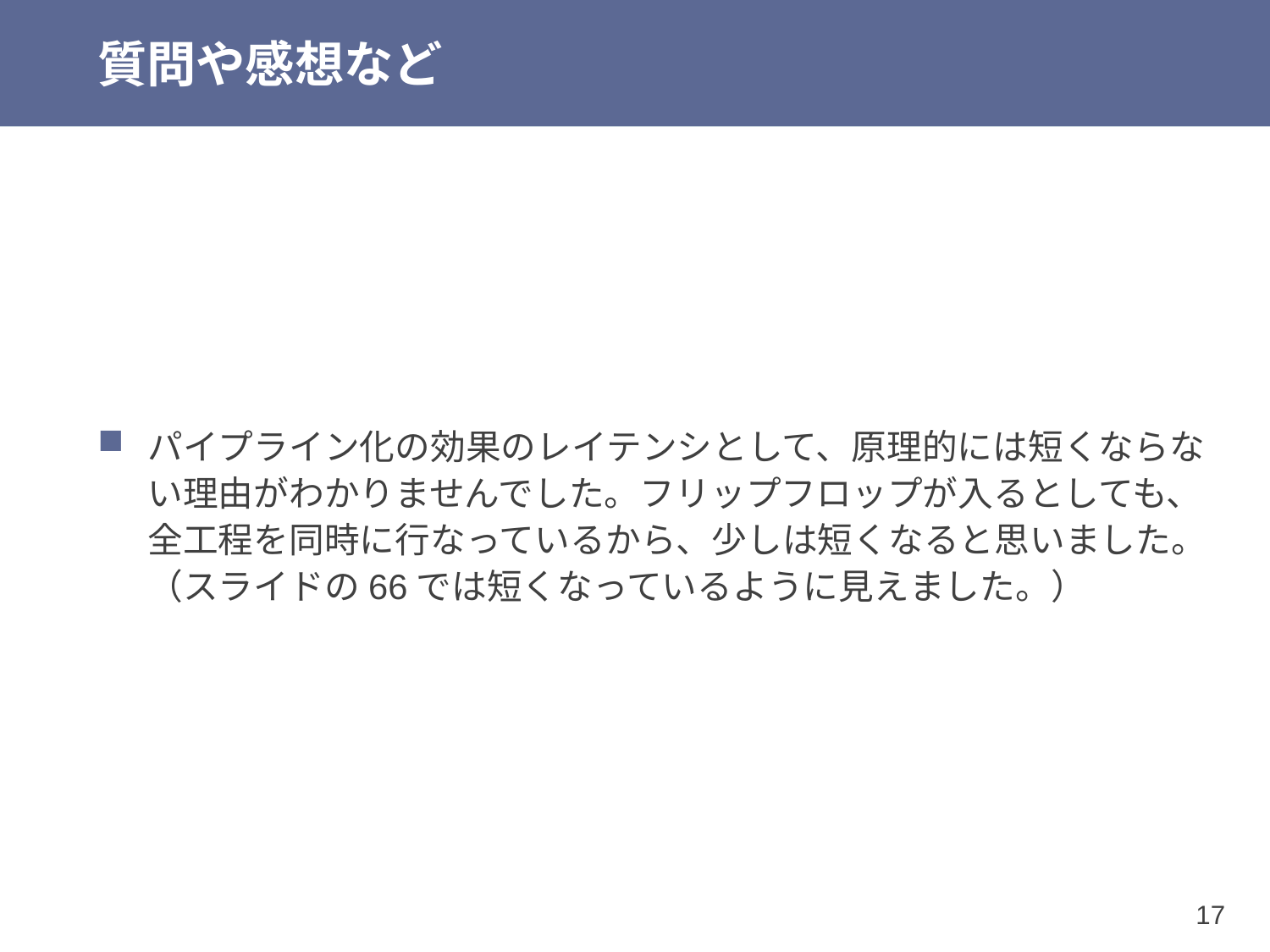

# 質問や感想など
パイプライン化の効果のレイテンシとして、原理的には短くならない理由がわかりませんでした。フリップフロップが入るとしても、全工程を同時に行なっているから、少しは短くなると思いました。（スライドの66では短くなっているように見えました。）